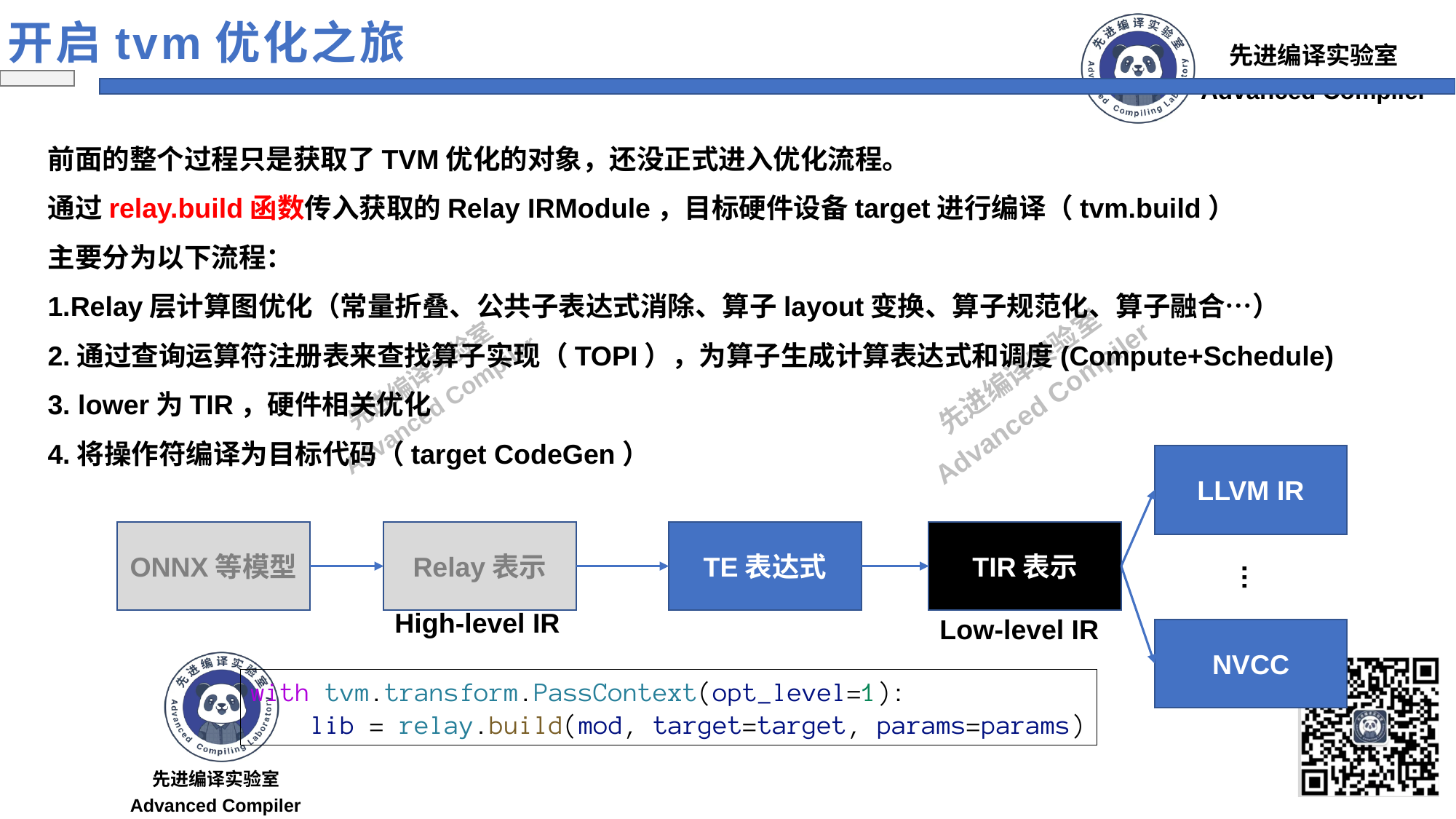

开启tvm优化之旅

前面的整个过程只是获取了TVM优化的对象，还没正式进入优化流程。
通过relay.build函数传入获取的Relay IRModule，目标硬件设备target进行编译（tvm.build）
主要分为以下流程：
1.Relay层计算图优化（常量折叠、公共子表达式消除、算子layout变换、算子规范化、算子融合…）
2.通过查询运算符注册表来查找算子实现（TOPI），为算子生成计算表达式和调度(Compute+Schedule)
3. lower为TIR，硬件相关优化
4.将操作符编译为目标代码（target CodeGen）

LLVM IR
Relay表示
TE表达式
TIR表示
ONNX等模型
…
High-level IR
Low-level IR
NVCC
with tvm.transform.PassContext(opt_level=1):
    lib = relay.build(mod, target=target, params=params)